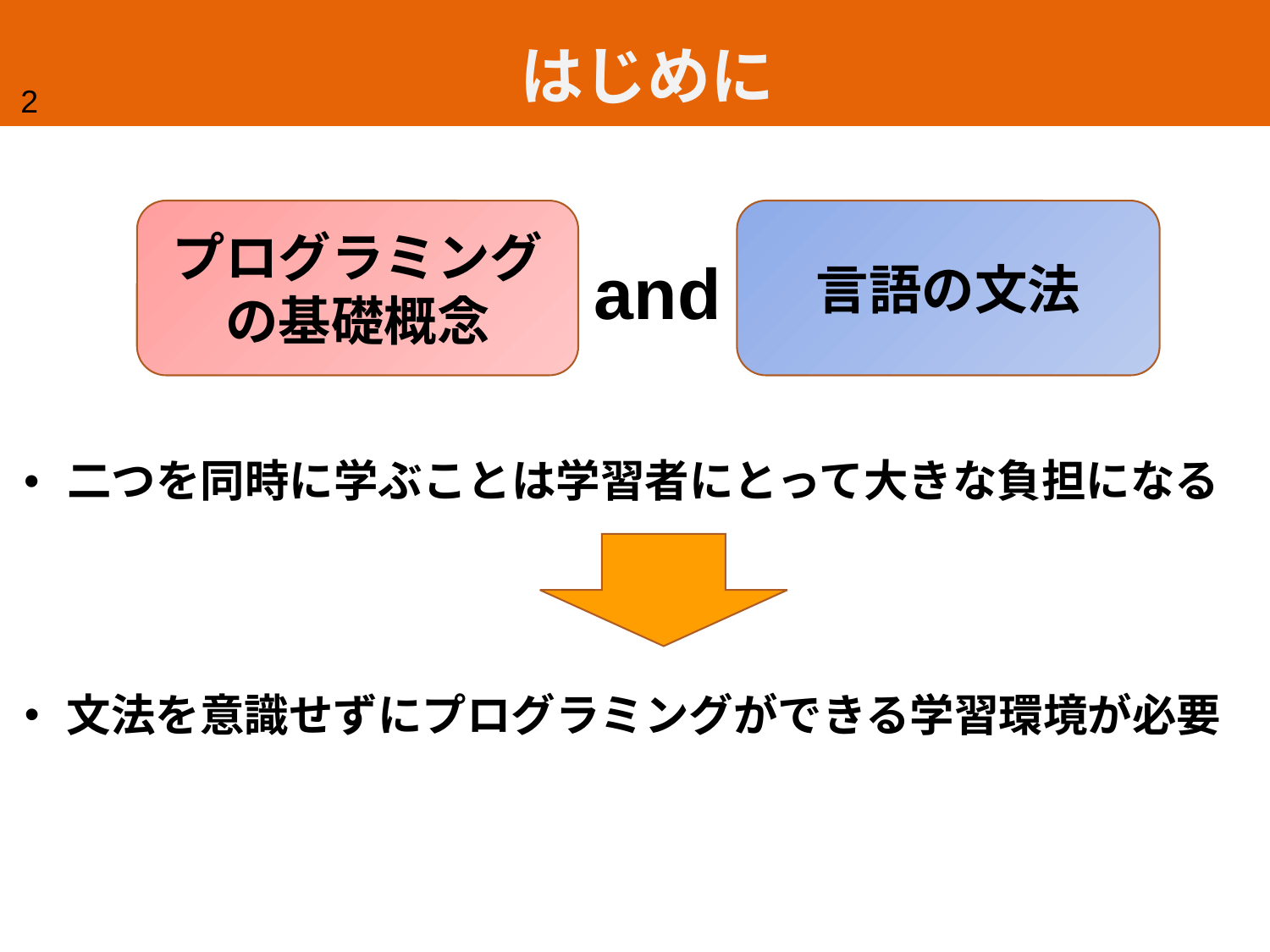

はじめに
2
プログラミングの基礎概念
言語の文法
and
 二つを同時に学ぶことは学習者にとって大きな負担になる

 文法を意識せずにプログラミングができる学習環境が必要